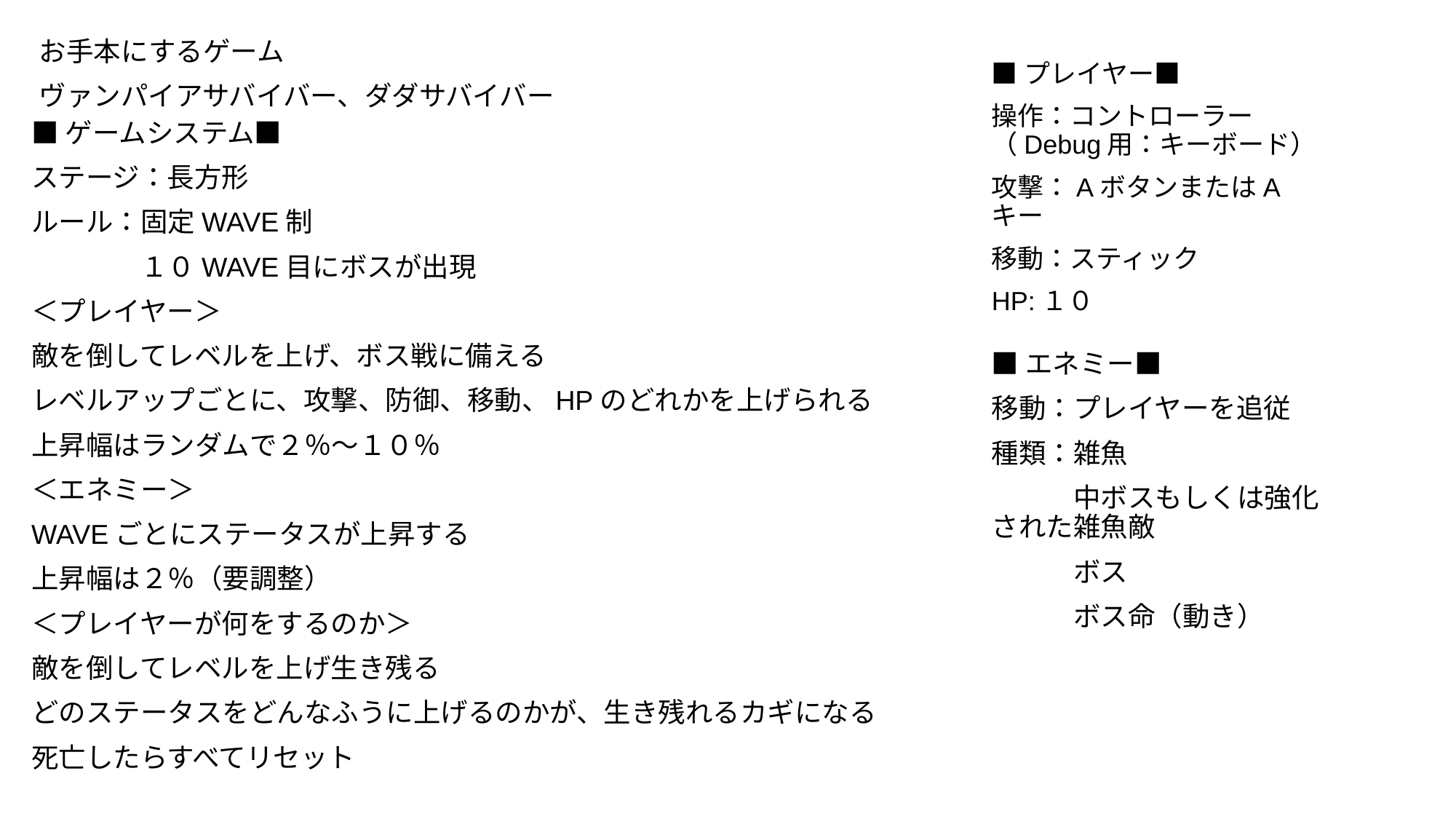

お手本にするゲーム
ヴァンパイアサバイバー、ダダサバイバー

■プレイヤー■
操作：コントローラー（Debug用：キーボード）
攻撃：AボタンまたはAキー
移動：スティック
HP:１０
■ゲームシステム■
ステージ：長方形
ルール：固定WAVE制
　　　　１０WAVE目にボスが出現
＜プレイヤー＞
敵を倒してレベルを上げ、ボス戦に備える
レベルアップごとに、攻撃、防御、移動、HPのどれかを上げられる
上昇幅はランダムで２％～１０％
＜エネミー＞
WAVEごとにステータスが上昇する
上昇幅は２％（要調整）
＜プレイヤーが何をするのか＞
敵を倒してレベルを上げ生き残る
どのステータスをどんなふうに上げるのかが、生き残れるカギになる
死亡したらすべてリセット

■エネミー■
移動：プレイヤーを追従
種類：雑魚
　　　中ボスもしくは強化された雑魚敵
　　　ボス
　　　ボス命（動き）